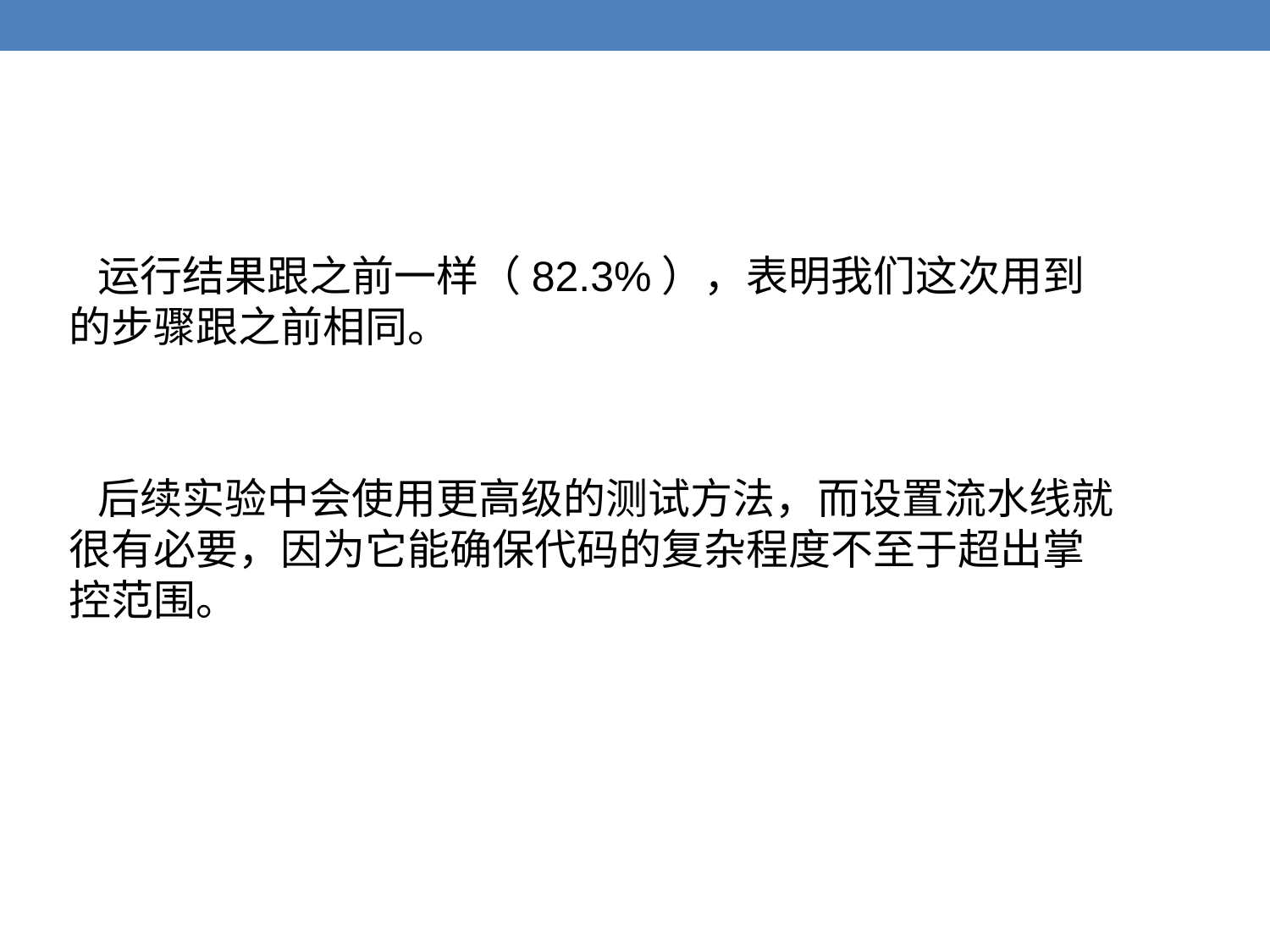

运行结果跟之前一样（82.3%），表明我们这次用到的步骤跟之前相同。
  后续实验中会使用更高级的测试方法，而设置流水线就很有必要，因为它能确保代码的复杂程度不至于超出掌控范围。